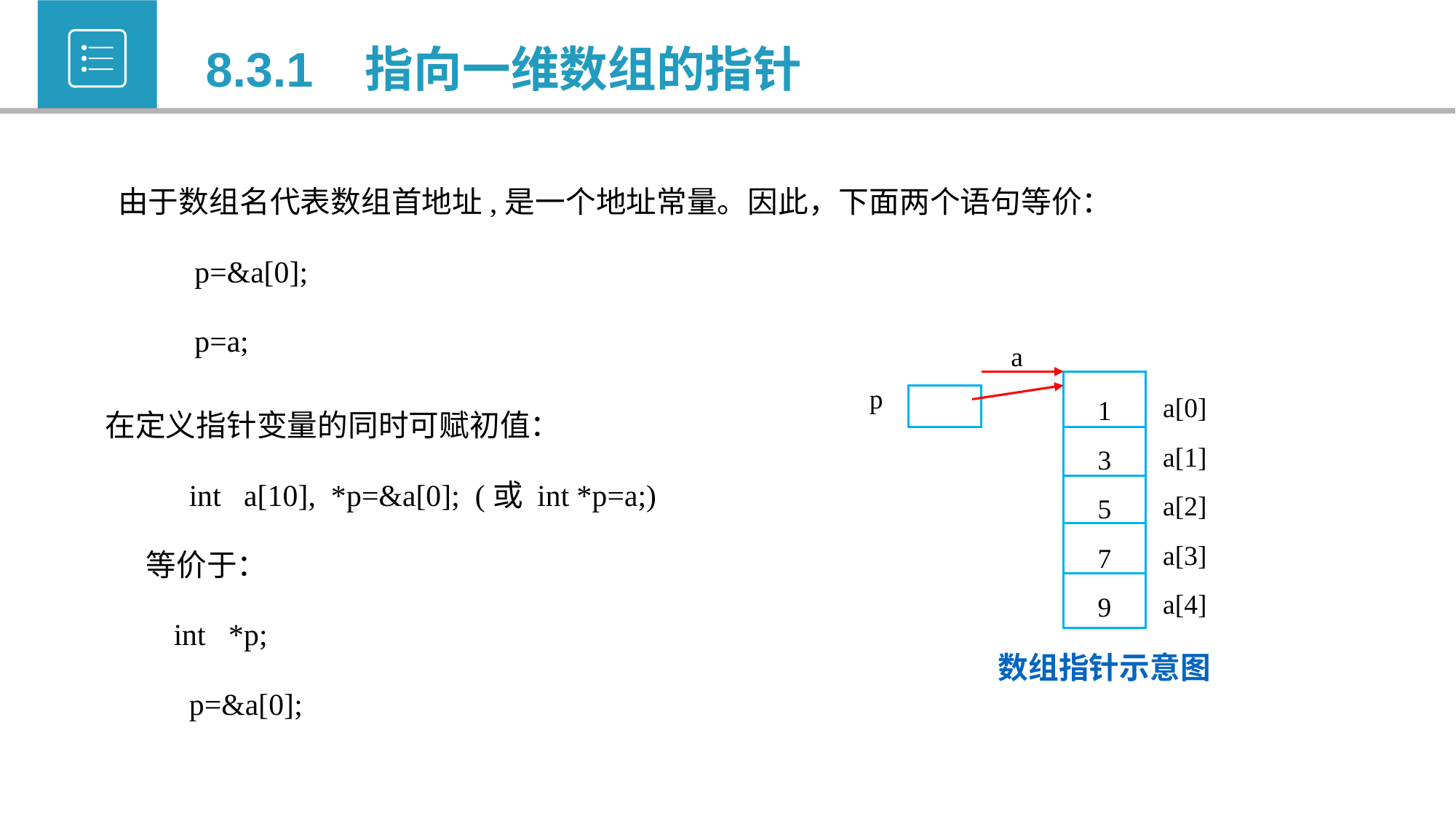

8.3.1   指向一维数组的指针
由于数组名代表数组首地址,是一个地址常量。因此，下面两个语句等价：
          p=&a[0];
          p=a;
a
1
3
5
7
9

a[0]
a[1]
a[2]
a[3]
a[4]
p
在定义指针变量的同时可赋初值：
           int   a[10],  *p=&a[0];  (或 int *p=a;)
     等价于：
         int   *p;
           p=&a[0];
数组指针示意图